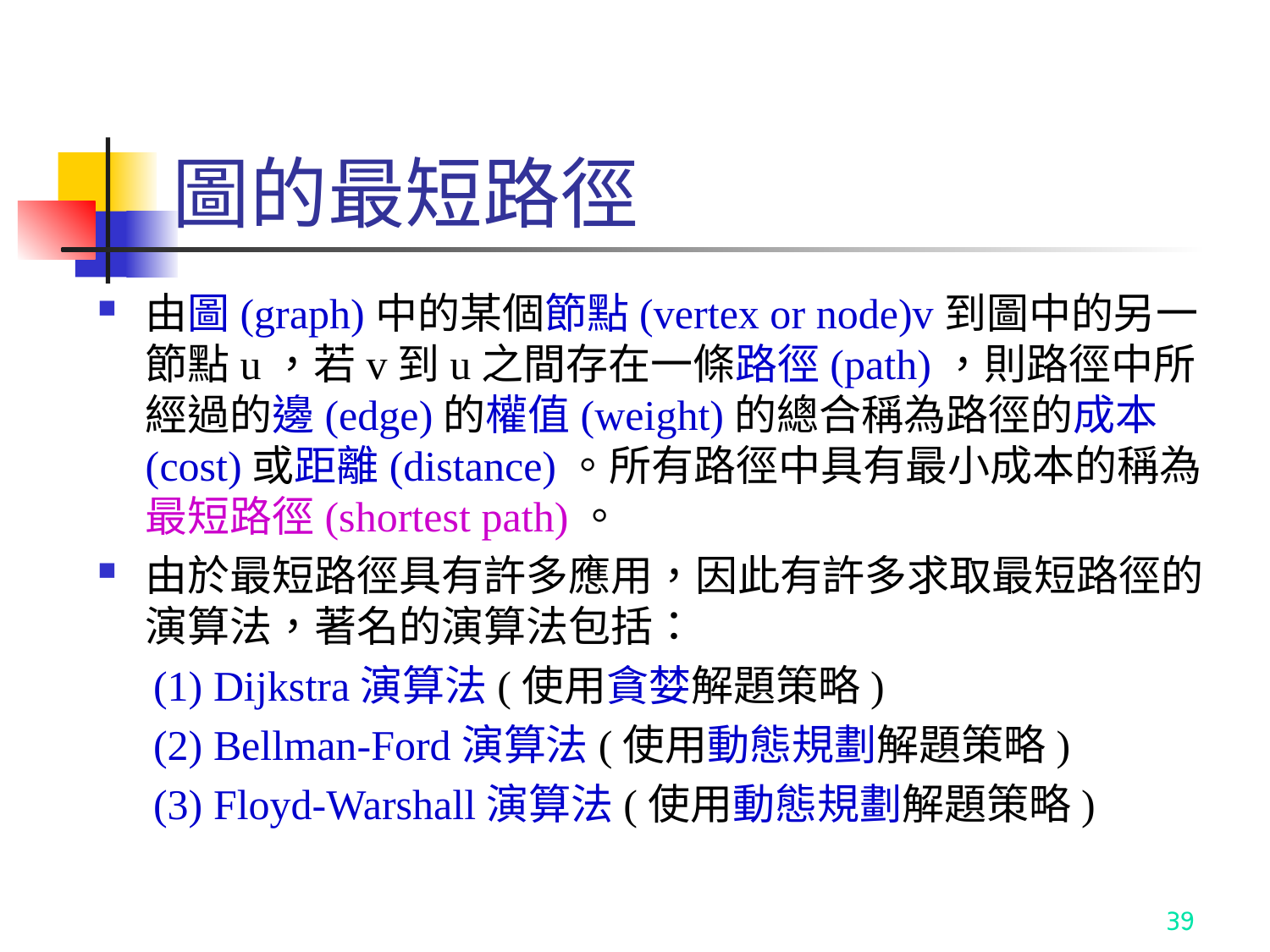

# 圖的最短路徑
由圖(graph)中的某個節點(vertex or node)v到圖中的另一節點u，若v到u之間存在一條路徑(path)，則路徑中所經過的邊(edge)的權值(weight)的總合稱為路徑的成本(cost)或距離(distance)。所有路徑中具有最小成本的稱為最短路徑(shortest path)。
由於最短路徑具有許多應用，因此有許多求取最短路徑的演算法，著名的演算法包括：
(1) Dijkstra演算法(使用貪婪解題策略)
(2) Bellman-Ford演算法(使用動態規劃解題策略)
(3) Floyd-Warshall演算法(使用動態規劃解題策略)
39